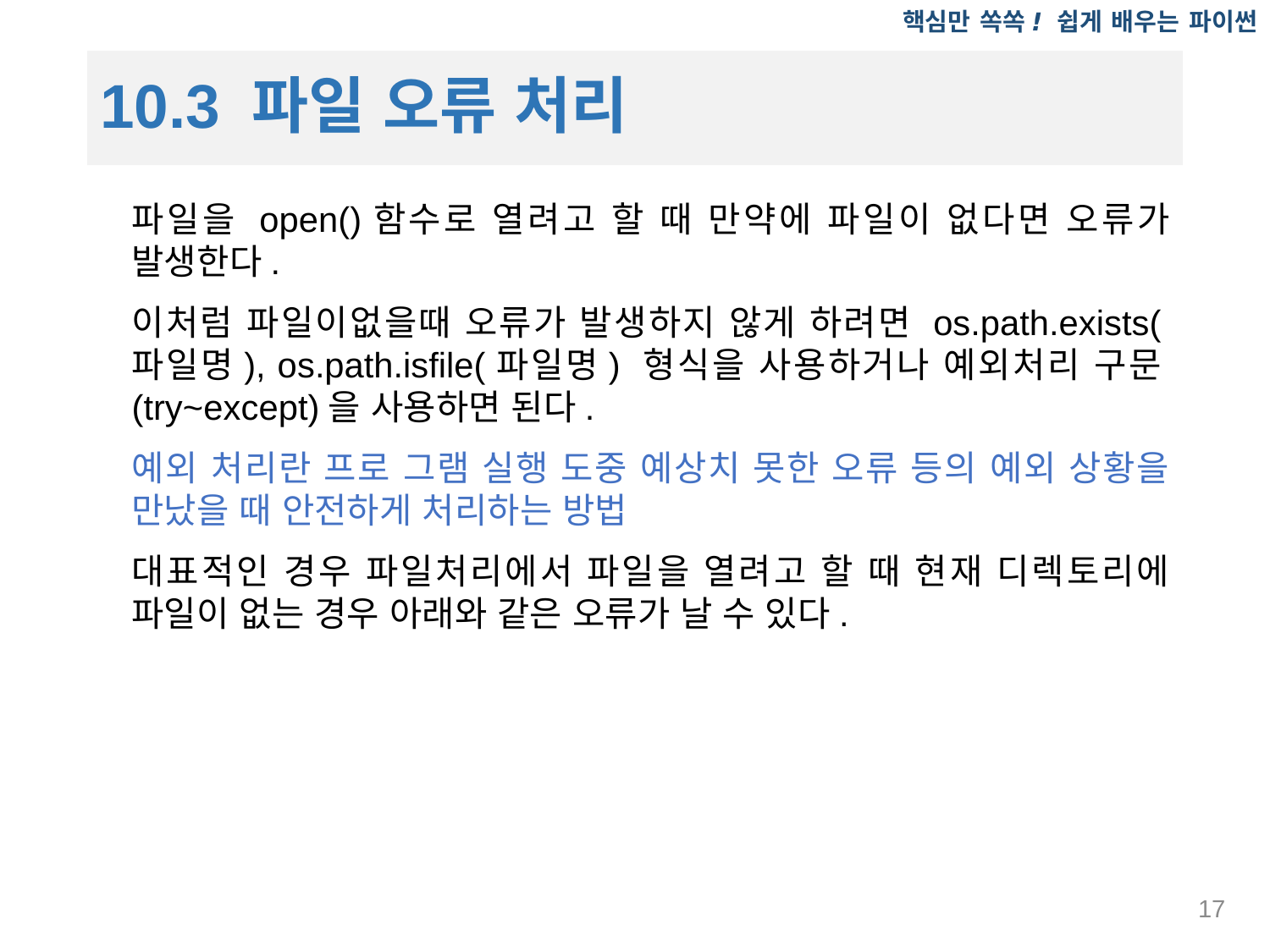

# 10.3 파일 오류 처리
파일을 open()함수로 열려고 할 때 만약에 파일이 없다면 오류가 발생한다.
이처럼 파일이없을때 오류가 발생하지 않게 하려면 os.path.exists(파일명), os.path.isfile(파일명) 형식을 사용하거나 예외처리 구문(try~except)을 사용하면 된다.
예외 처리란 프로 그램 실행 도중 예상치 못한 오류 등의 예외 상황을 만났을 때 안전하게 처리하는 방법
대표적인 경우 파일처리에서 파일을 열려고 할 때 현재 디렉토리에 파일이 없는 경우 아래와 같은 오류가 날 수 있다.

17